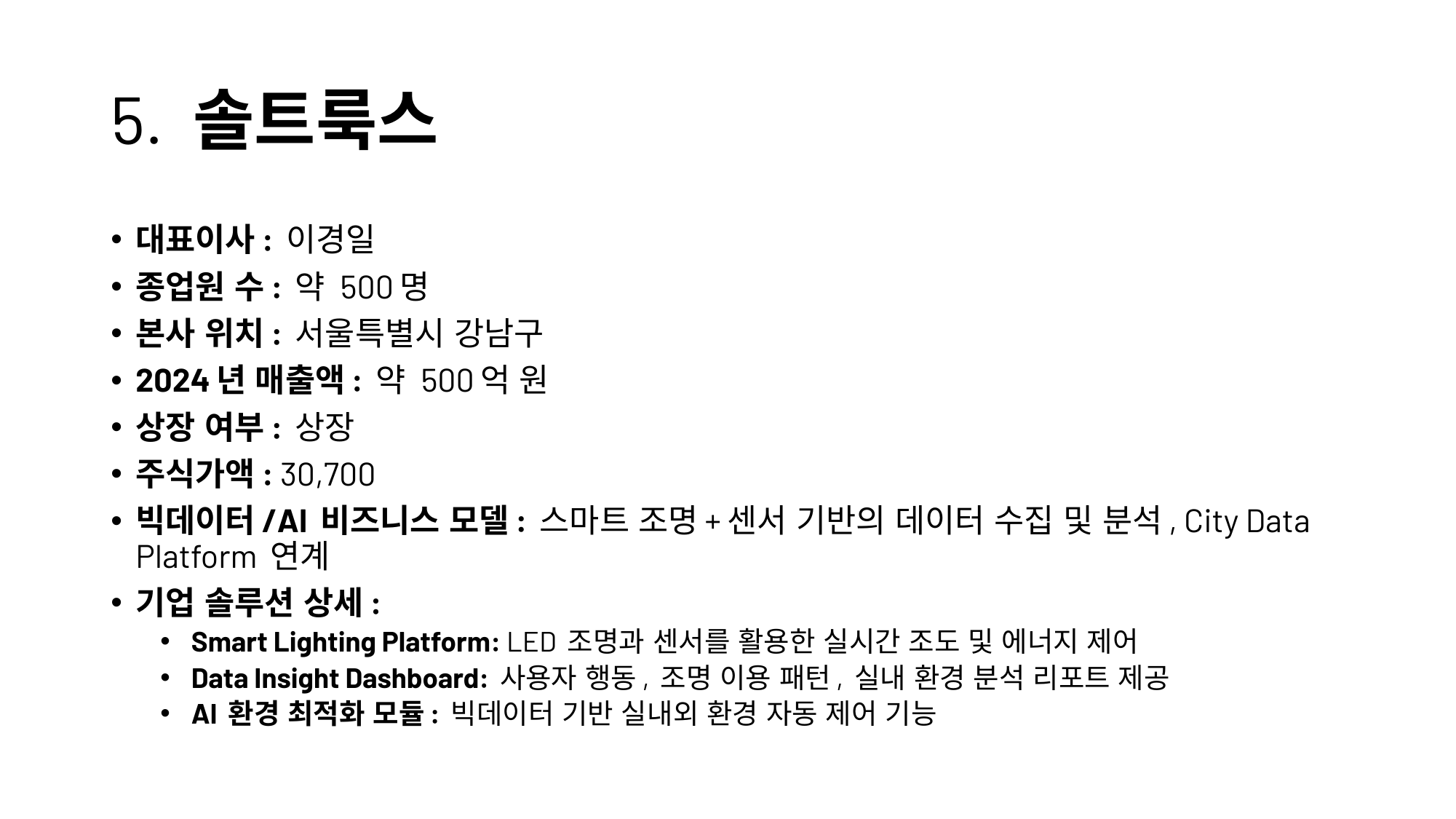

# 5. 솔트룩스
대표이사: 이경일
종업원 수: 약 500명
본사 위치: 서울특별시 강남구
2024년 매출액: 약 500억 원
상장 여부: 상장
주식가액: 30,700
빅데이터/AI 비즈니스 모델: 스마트 조명+센서 기반의 데이터 수집 및 분석, City Data Platform 연계
기업 솔루션 상세:
Smart Lighting Platform: LED 조명과 센서를 활용한 실시간 조도 및 에너지 제어
Data Insight Dashboard: 사용자 행동, 조명 이용 패턴, 실내 환경 분석 리포트 제공
AI 환경 최적화 모듈: 빅데이터 기반 실내외 환경 자동 제어 기능